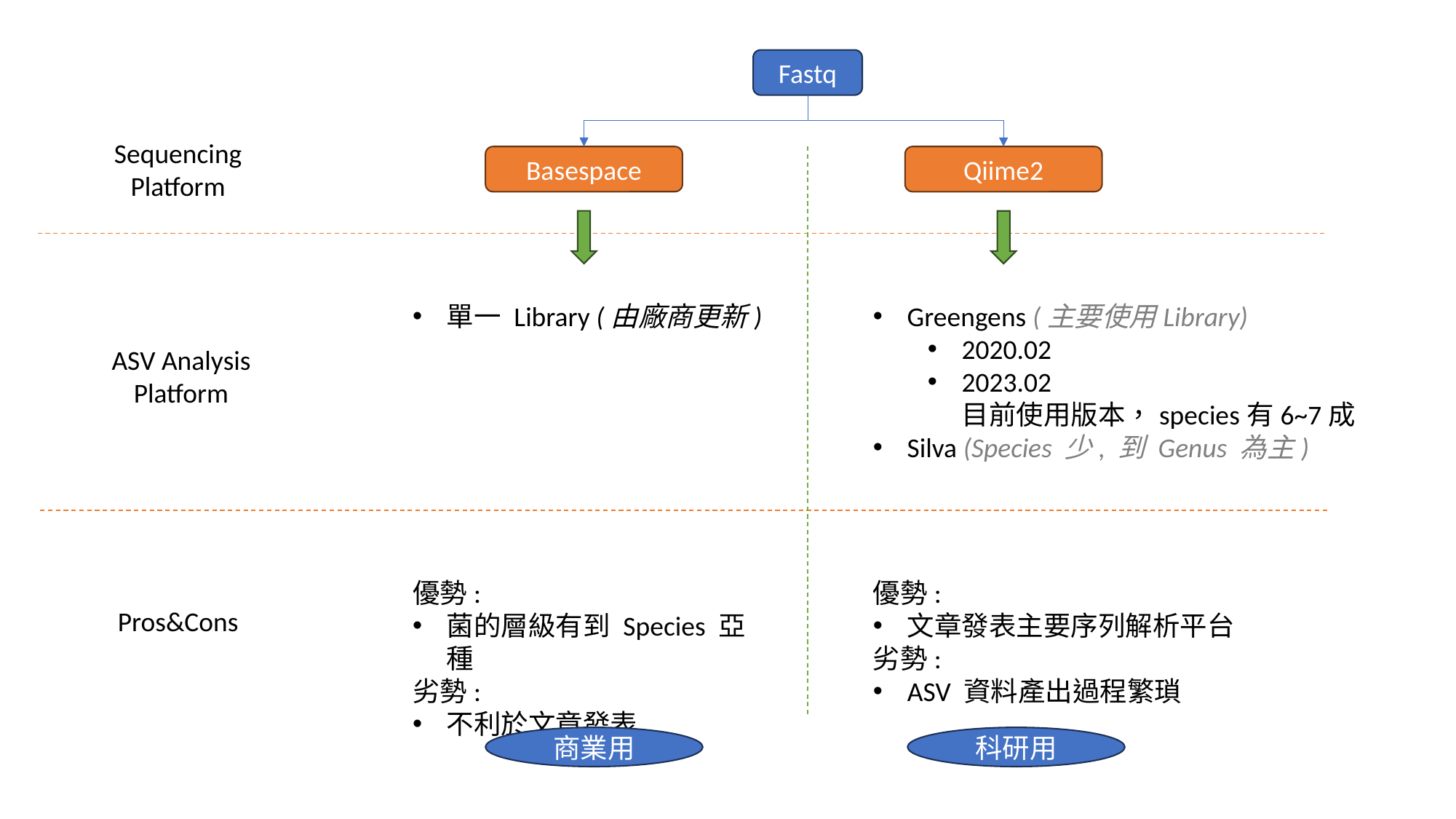

Fastq
Sequencing Platform
Basespace
Qiime2

單一 Library (由廠商更新)
Greengens (主要使用Library)
2020.02
2023.02
目前使用版本，species有6~7成
Silva (Species 少, 到 Genus 為主)
ASV Analysis Platform
優勢:
菌的層級有到 Species 亞種
劣勢:
不利於文章發表
優勢:
文章發表主要序列解析平台
劣勢:
ASV 資料產出過程繁瑣
Pros&Cons
商業用
科研用